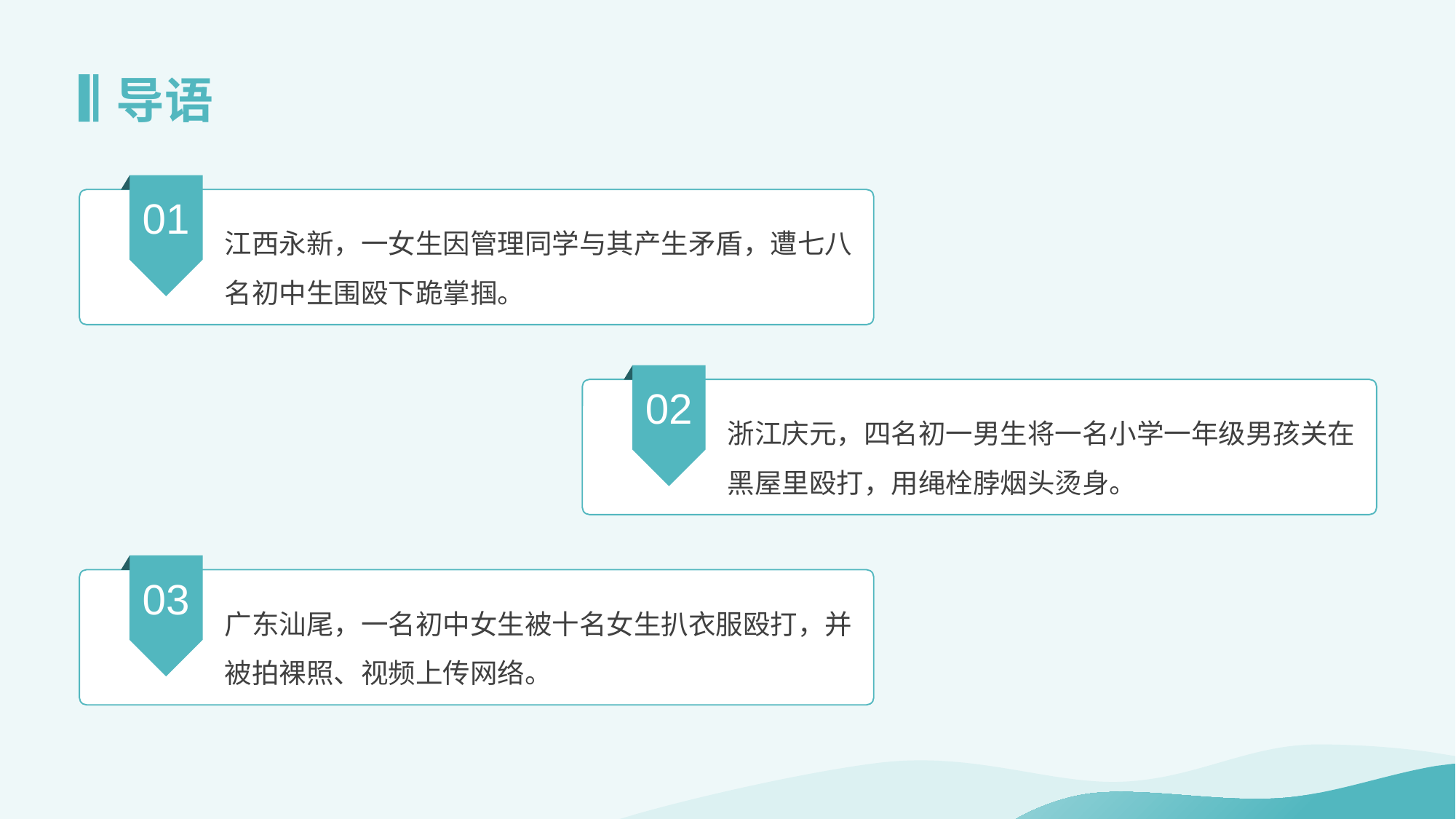

# 导语
01

江西永新，一女生因管理同学与其产生矛盾，遭七八名初中生围殴下跪掌掴。
02

浙江庆元，四名初一男生将一名小学一年级男孩关在黑屋里殴打，用绳栓脖烟头烫身。
03

广东汕尾，一名初中女生被十名女生扒衣服殴打，并被拍裸照、视频上传网络。